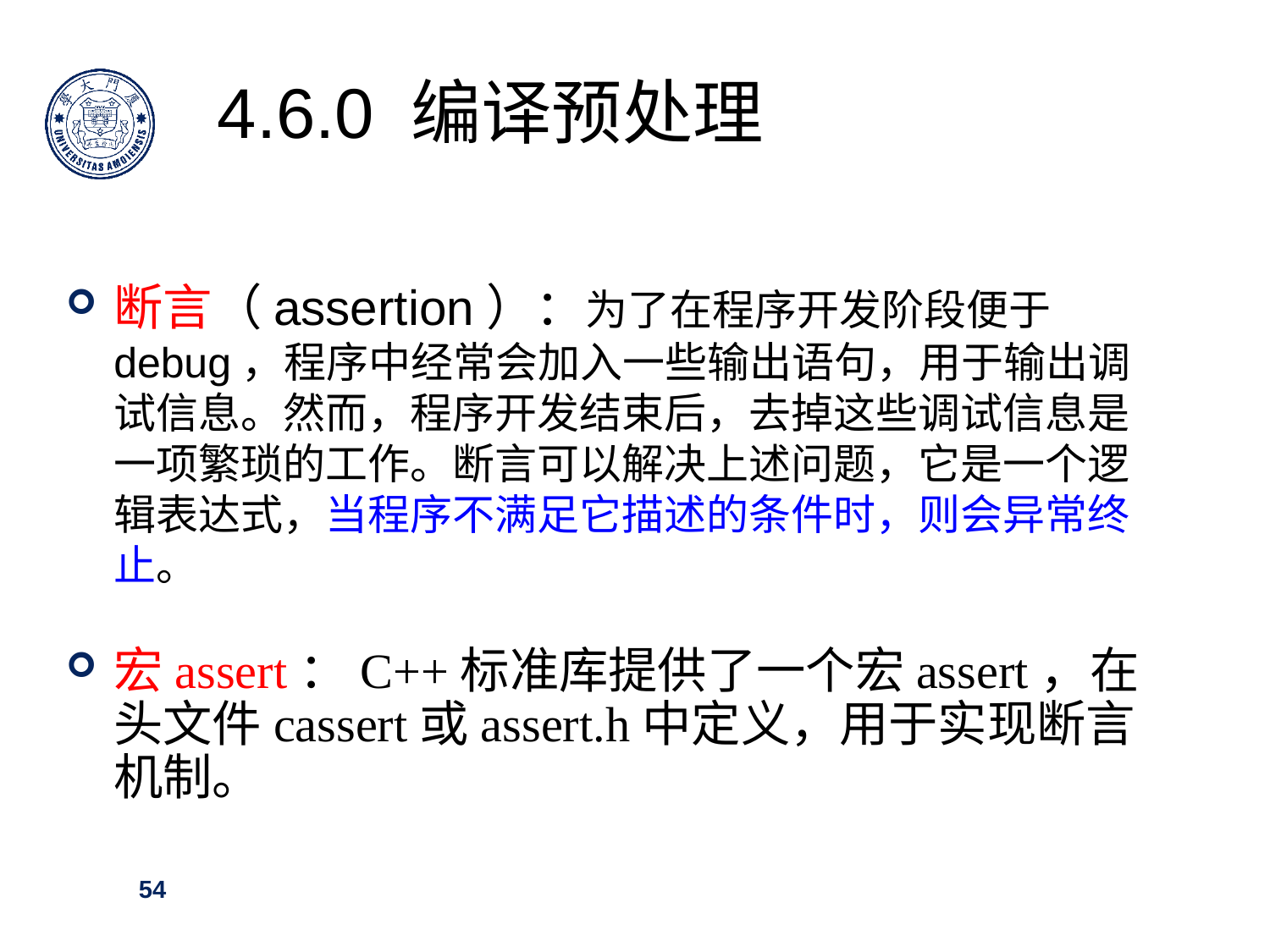

4.6.0 编译预处理
断言（assertion）：为了在程序开发阶段便于debug，程序中经常会加入一些输出语句，用于输出调试信息。然而，程序开发结束后，去掉这些调试信息是一项繁琐的工作。断言可以解决上述问题，它是一个逻辑表达式，当程序不满足它描述的条件时，则会异常终止。

宏assert：C++标准库提供了一个宏assert，在头文件cassert或assert.h中定义，用于实现断言机制。
54